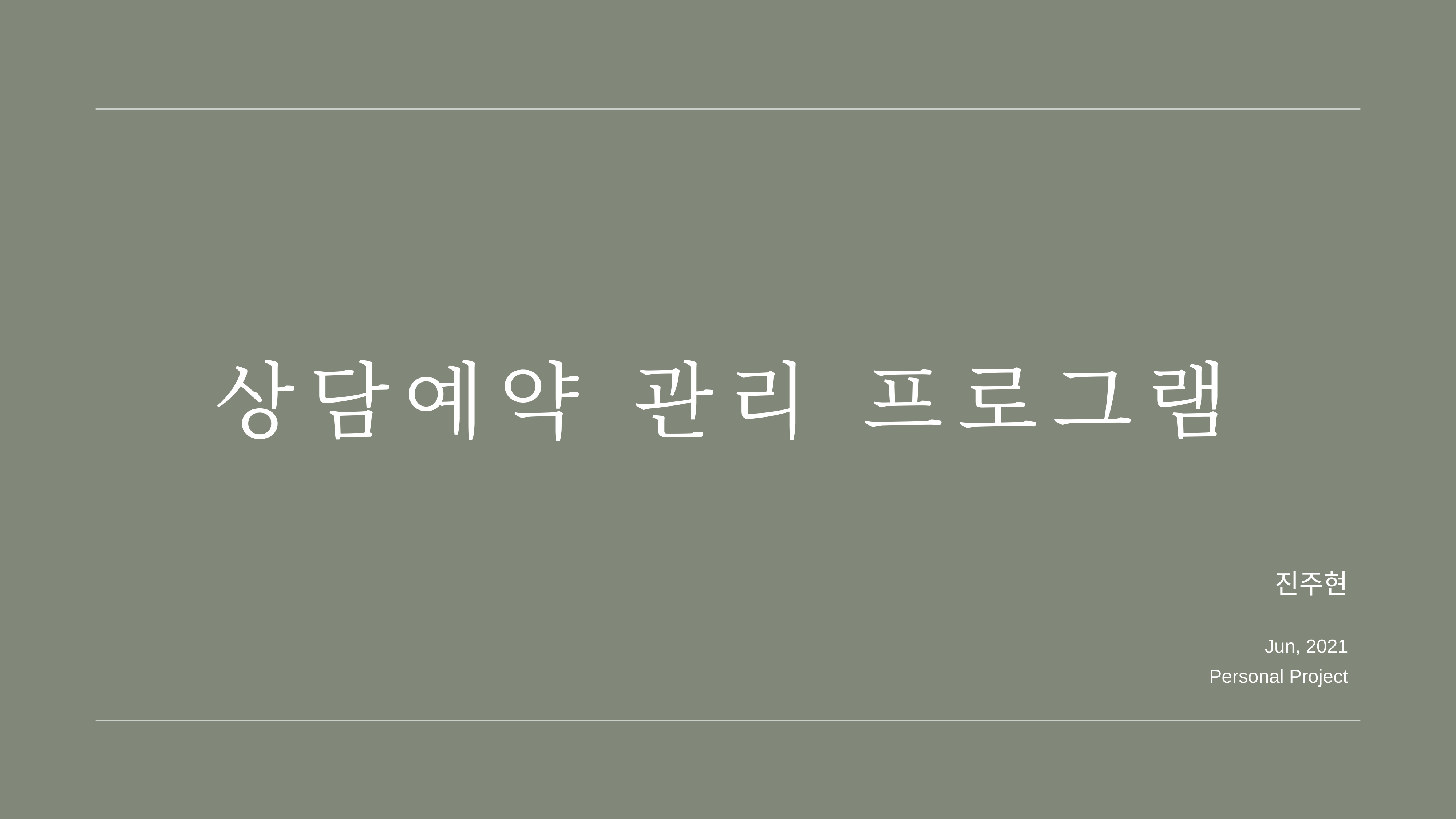

# 상담예약 관리 프로그램

진주현
Jun, 2021
Personal Project